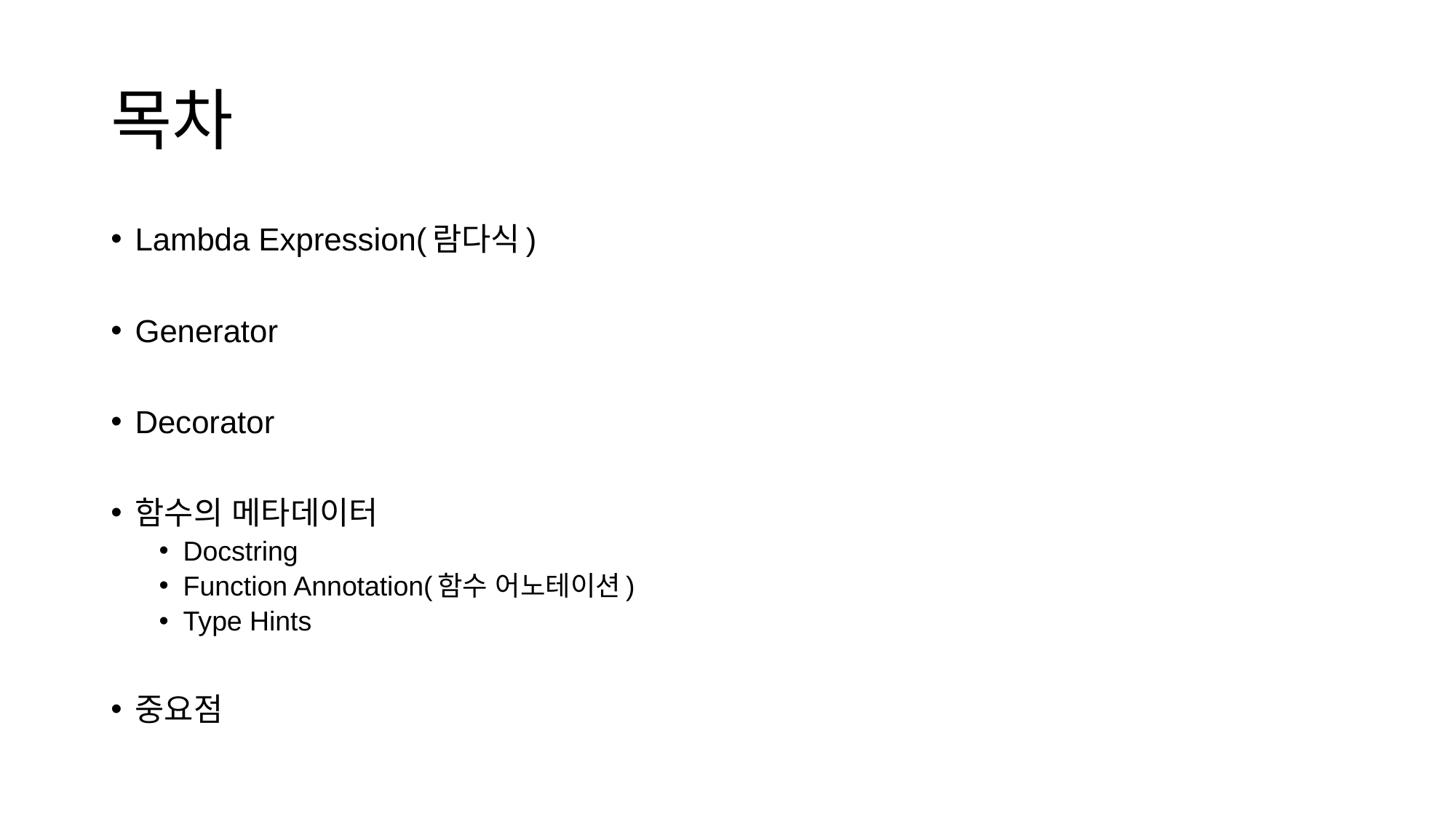

# 목차
Lambda Expression(람다식)

Generator

Decorator

함수의 메타데이터
Docstring
Function Annotation(함수 어노테이션)
Type Hints

중요점